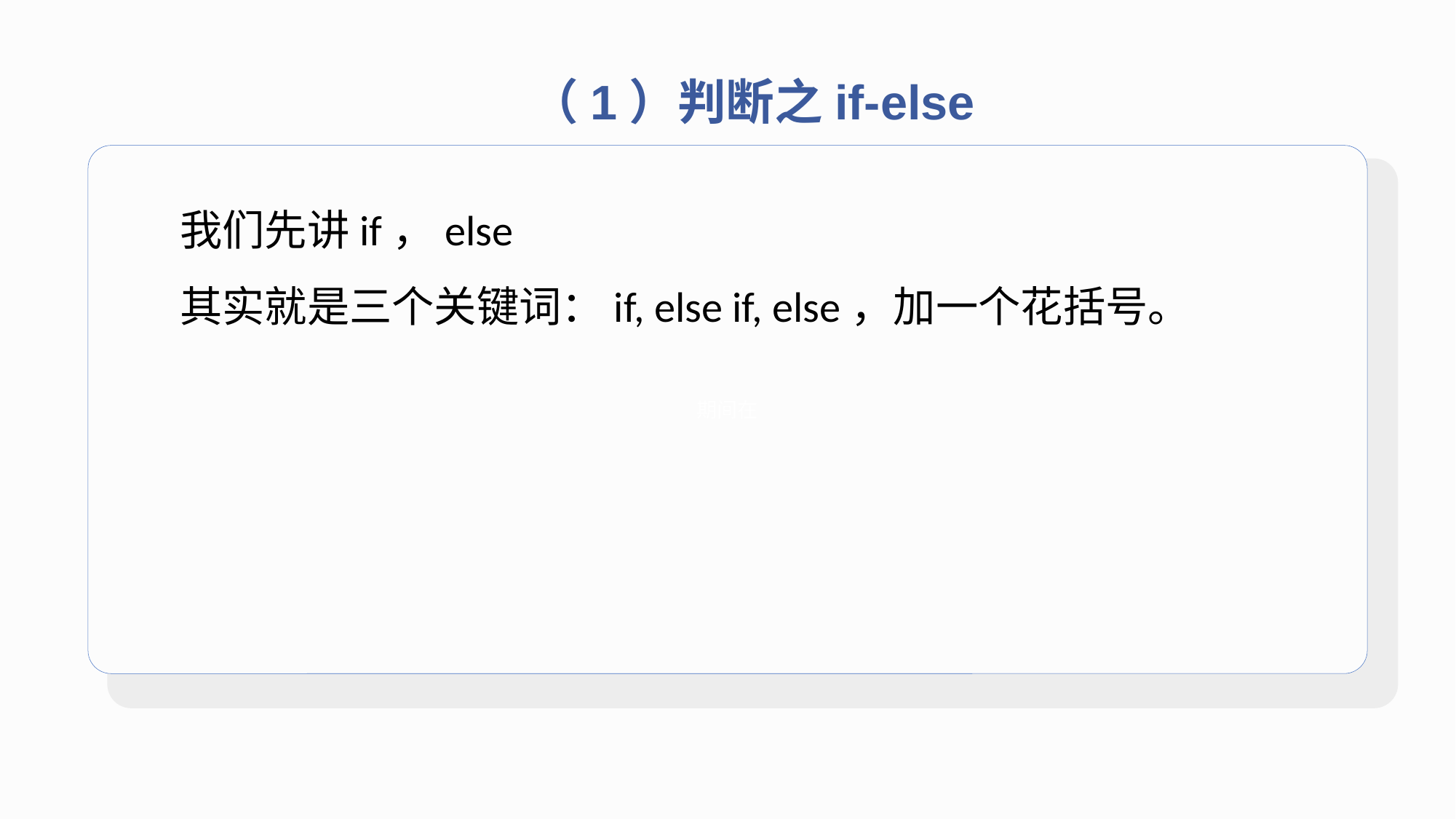

（1）判断之if-else
期间在

我们先讲if，else
其实就是三个关键词：if, else if, else，加一个花括号。